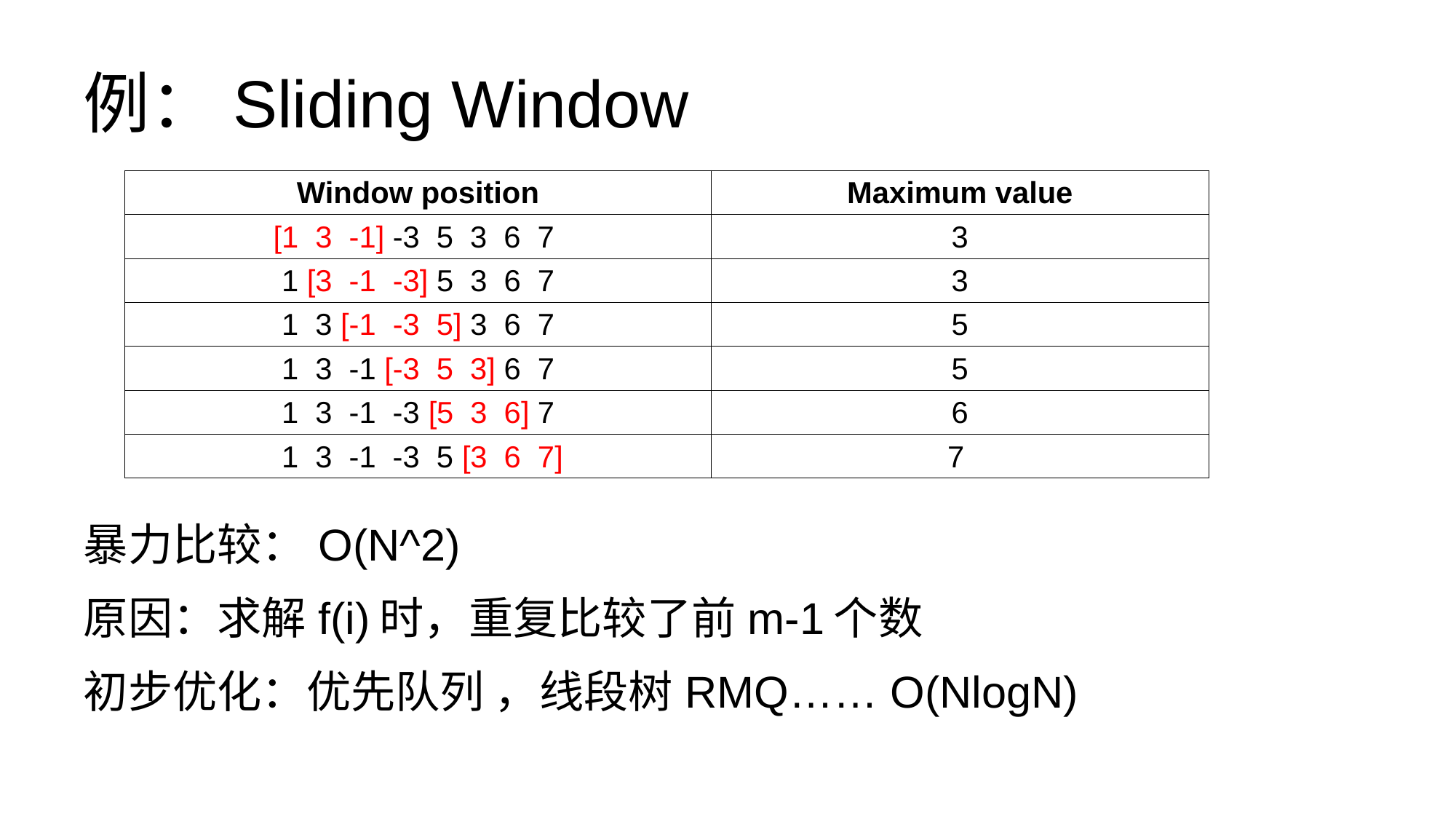

例：Sliding Window
| Window position | Maximum value |
| --- | --- |
| [1  3  -1] -3  5  3  6  7 | 3 |
| 1 [3  -1  -3] 5  3  6  7 | 3 |
| 1  3 [-1  -3  5] 3  6  7 | 5 |
| 1  3  -1 [-3  5  3] 6  7 | 5 |
| 1  3  -1  -3 [5  3  6] 7 | 6 |
| 1  3  -1  -3  5 [3  6  7] | 7 |

暴力比较：O(N^2)
原因：求解f(i)时，重复比较了前m-1个数
初步优化：优先队列 ，线段树RMQ…… O(NlogN)